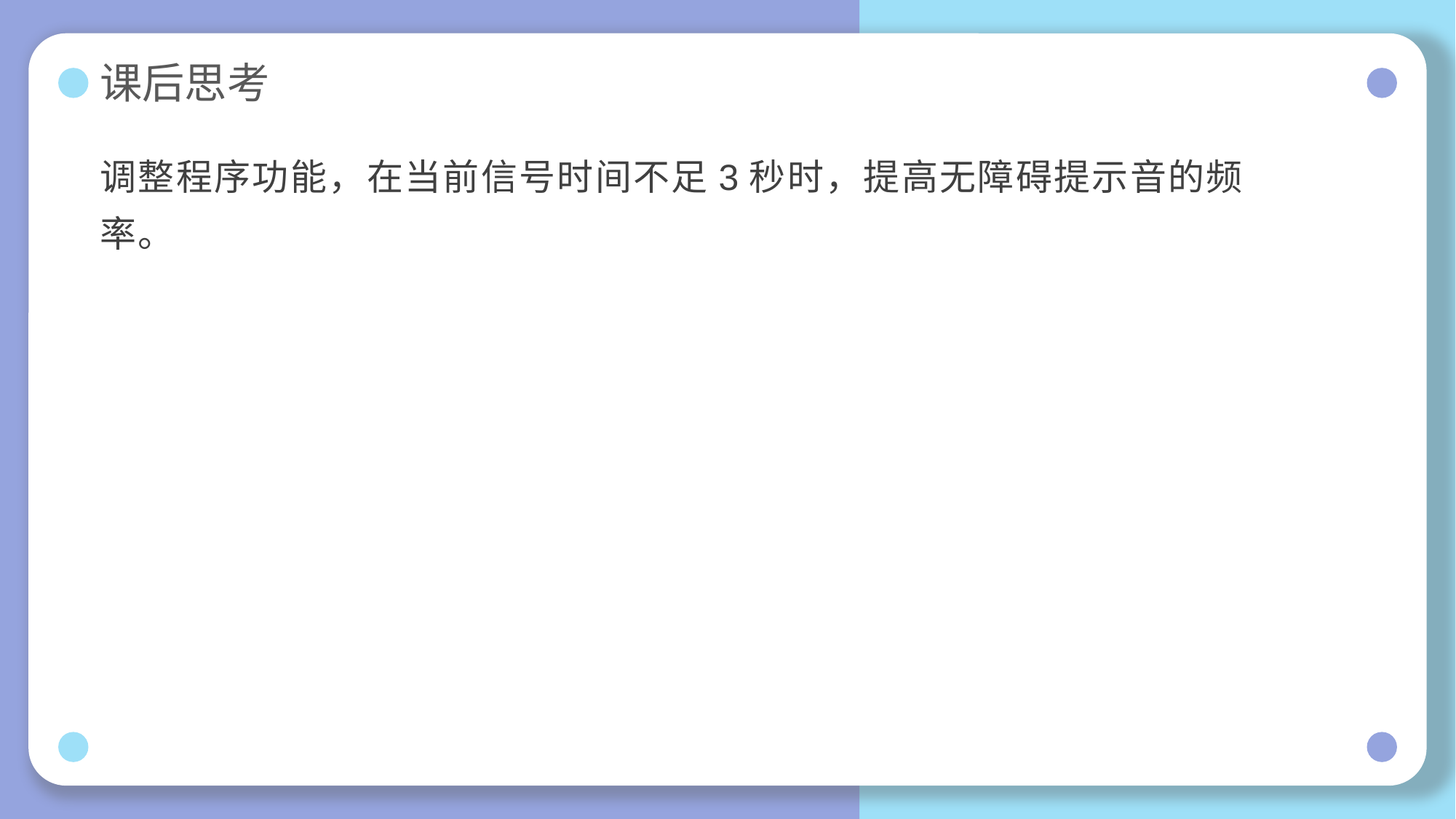

# 课后思考
调整程序功能，在当前信号时间不足3秒时，提高无障碍提示音的频率。